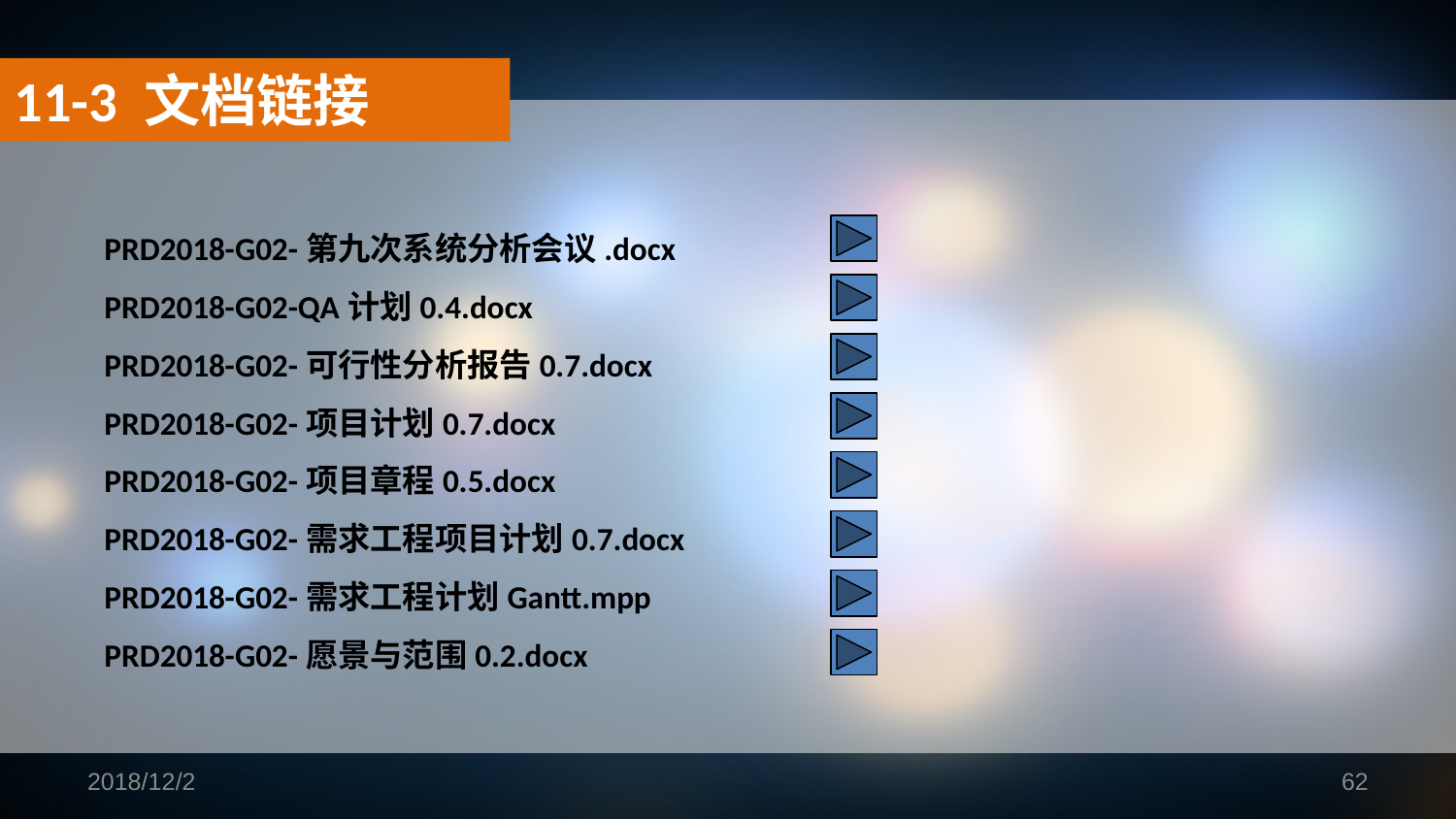

11-3 文档链接

PRD2018-G02-第九次系统分析会议.docx
PRD2018-G02-QA计划0.4.docx
PRD2018-G02-可行性分析报告0.7.docx
PRD2018-G02-项目计划0.7.docx
PRD2018-G02-项目章程0.5.docx
PRD2018-G02-需求工程项目计划0.7.docx
PRD2018-G02-需求工程计划Gantt.mpp
PRD2018-G02-愿景与范围0.2.docx

2018/12/2
62